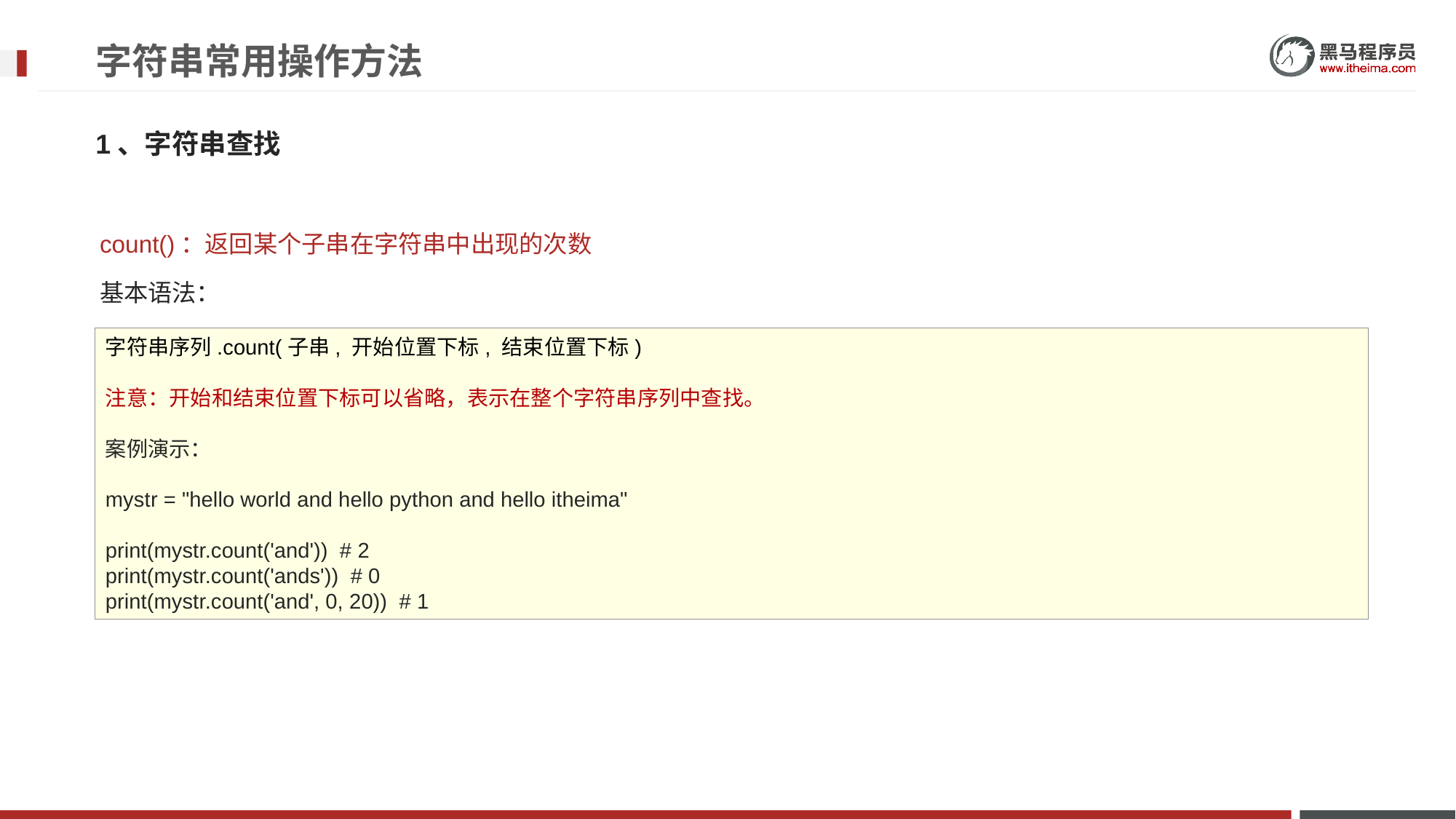

# 字符串常用操作方法
1、字符串查找
count()：返回某个子串在字符串中出现的次数
基本语法：
字符串序列.count(子串, 开始位置下标, 结束位置下标)

注意：开始和结束位置下标可以省略，表示在整个字符串序列中查找。

案例演示：

mystr = "hello world and hello python and hello itheima"

print(mystr.count('and'))  # 2
print(mystr.count('ands'))  # 0
print(mystr.count('and', 0, 20))  # 1